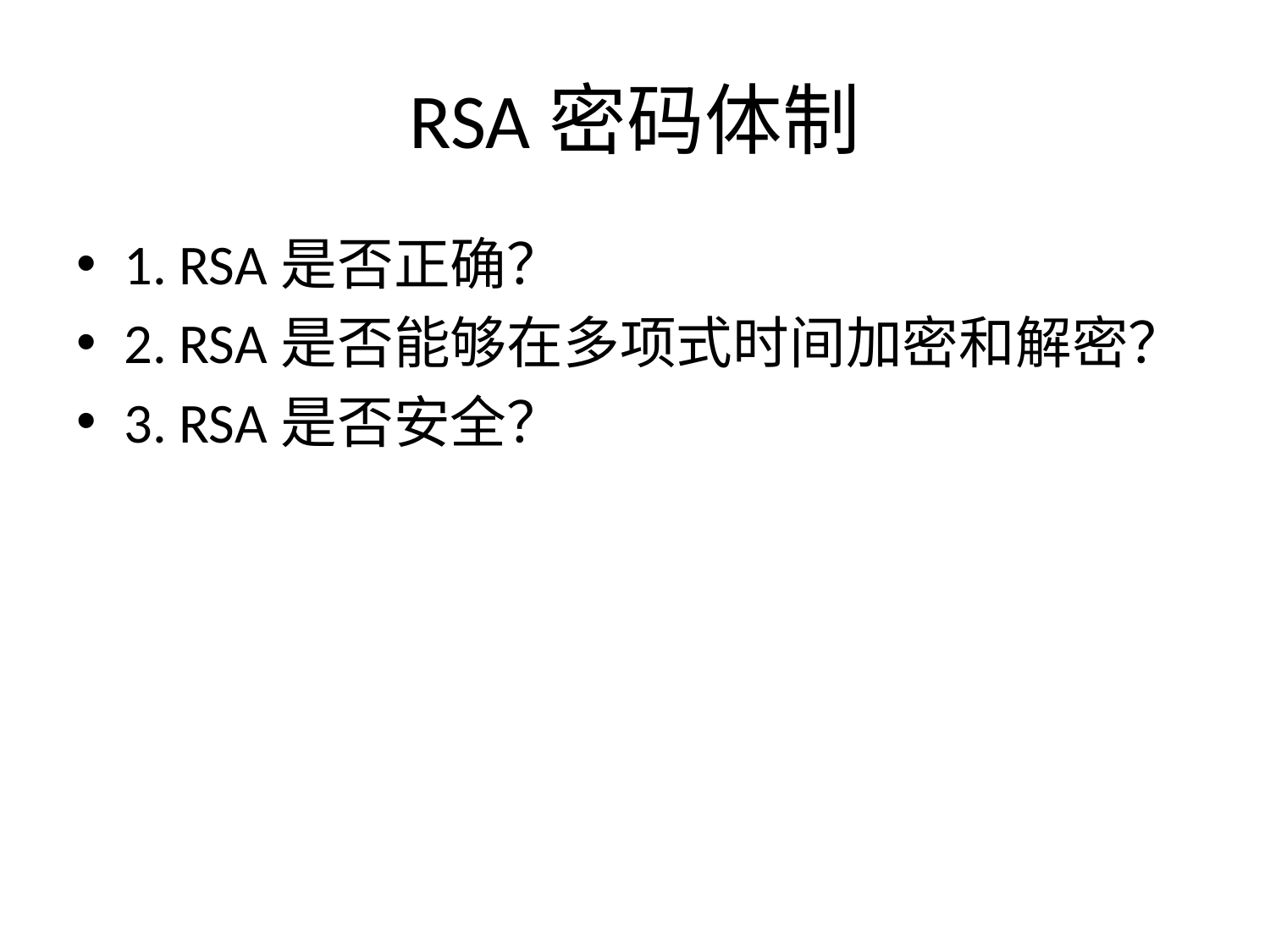

# RSA密码体制
1. RSA是否正确？
2. RSA是否能够在多项式时间加密和解密？
3. RSA是否安全？